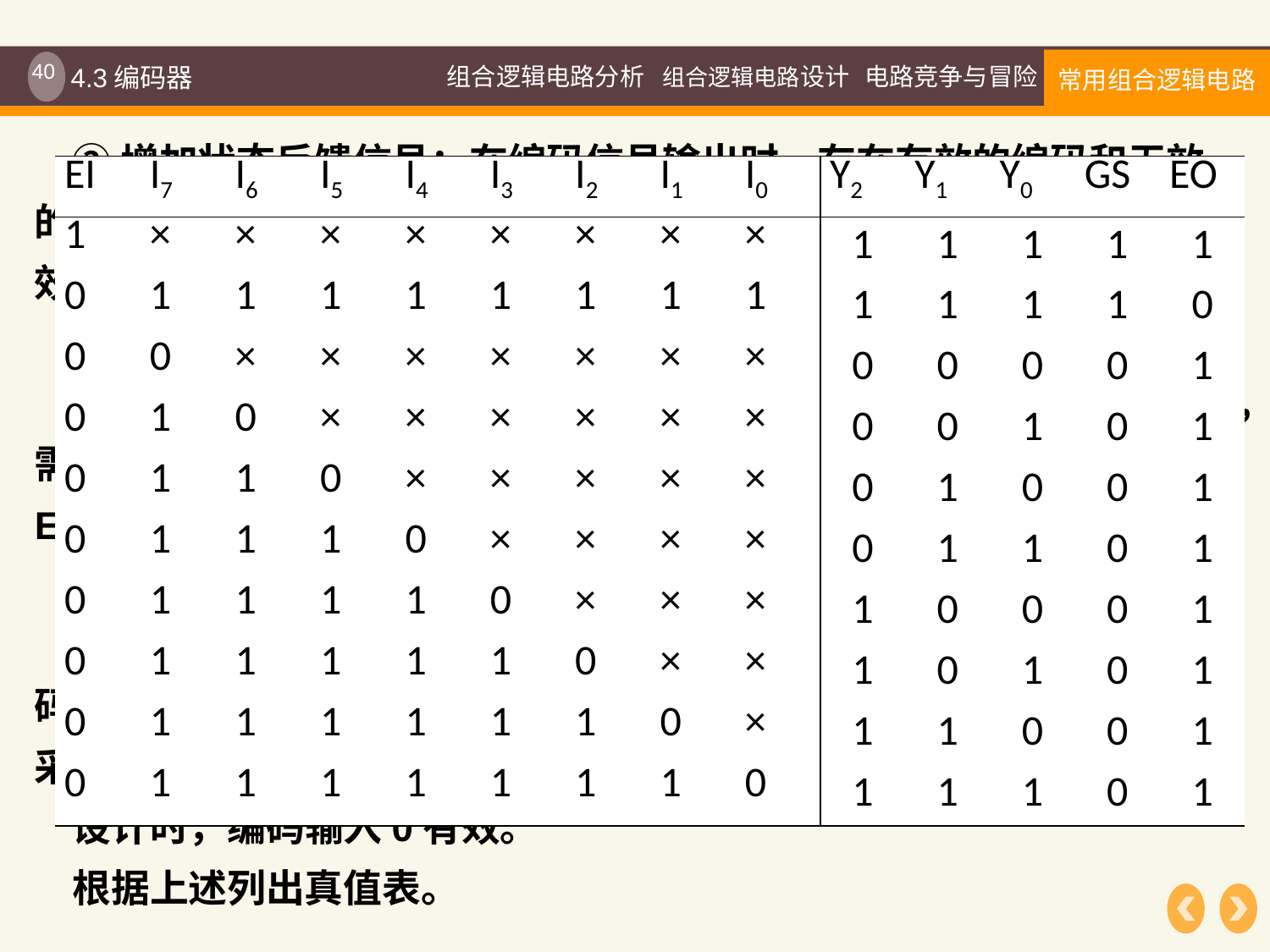

4.3编码器
②增加状态反馈信号：在编码信号输出时，存在有效的编码和无效的编码，必须增加一个状态信号GS，反馈给系统，告诉系统是否是有效的编码。GS=0，表示编码有效，GS=1，表示编码无效。
③增加级联信号
如果有编码输入但不在目前的编码器上，则需要级联的对应的编码器，需要两个级联信号，如果在上位板不存在，则产生级联输出信号EO=0，使之启动低位编码器EI，进行低位有效编码。
④多信息同时输入的解决方案
多个信息输入，则不可能同时编码。需要排列其编码顺序，即确定编码的优先级。方案1，固定优先级，按照序号升序或降序排列。本书采用降序排列。方案2：循环优先级。
设计时，编码输入0有效。
根据上述列出真值表。
| EI | I7 | I6 | I5 | I4 | I3 | I2 | I1 | I0 | Y2 | Y1 | Y0 | GS | EO |
| --- | --- | --- | --- | --- | --- | --- | --- | --- | --- | --- | --- | --- | --- |
| 1 | × | × | × | × | × | × | × | × | 1 | 1 | 1 | 1 | 1 |
| 0 | 1 | 1 | 1 | 1 | 1 | 1 | 1 | 1 | 1 | 1 | 1 | 1 | 0 |
| 0 | 0 | × | × | × | × | × | × | × | 0 | 0 | 0 | 0 | 1 |
| 0 | 1 | 0 | × | × | × | × | × | × | 0 | 0 | 1 | 0 | 1 |
| 0 | 1 | 1 | 0 | × | × | × | × | × | 0 | 1 | 0 | 0 | 1 |
| 0 | 1 | 1 | 1 | 0 | × | × | × | × | 0 | 1 | 1 | 0 | 1 |
| 0 | 1 | 1 | 1 | 1 | 0 | × | × | × | 1 | 0 | 0 | 0 | 1 |
| 0 | 1 | 1 | 1 | 1 | 1 | 0 | × | × | 1 | 0 | 1 | 0 | 1 |
| 0 | 1 | 1 | 1 | 1 | 1 | 1 | 0 | × | 1 | 1 | 0 | 0 | 1 |
| 0 | 1 | 1 | 1 | 1 | 1 | 1 | 1 | 0 | 1 | 1 | 1 | 0 | 1 |